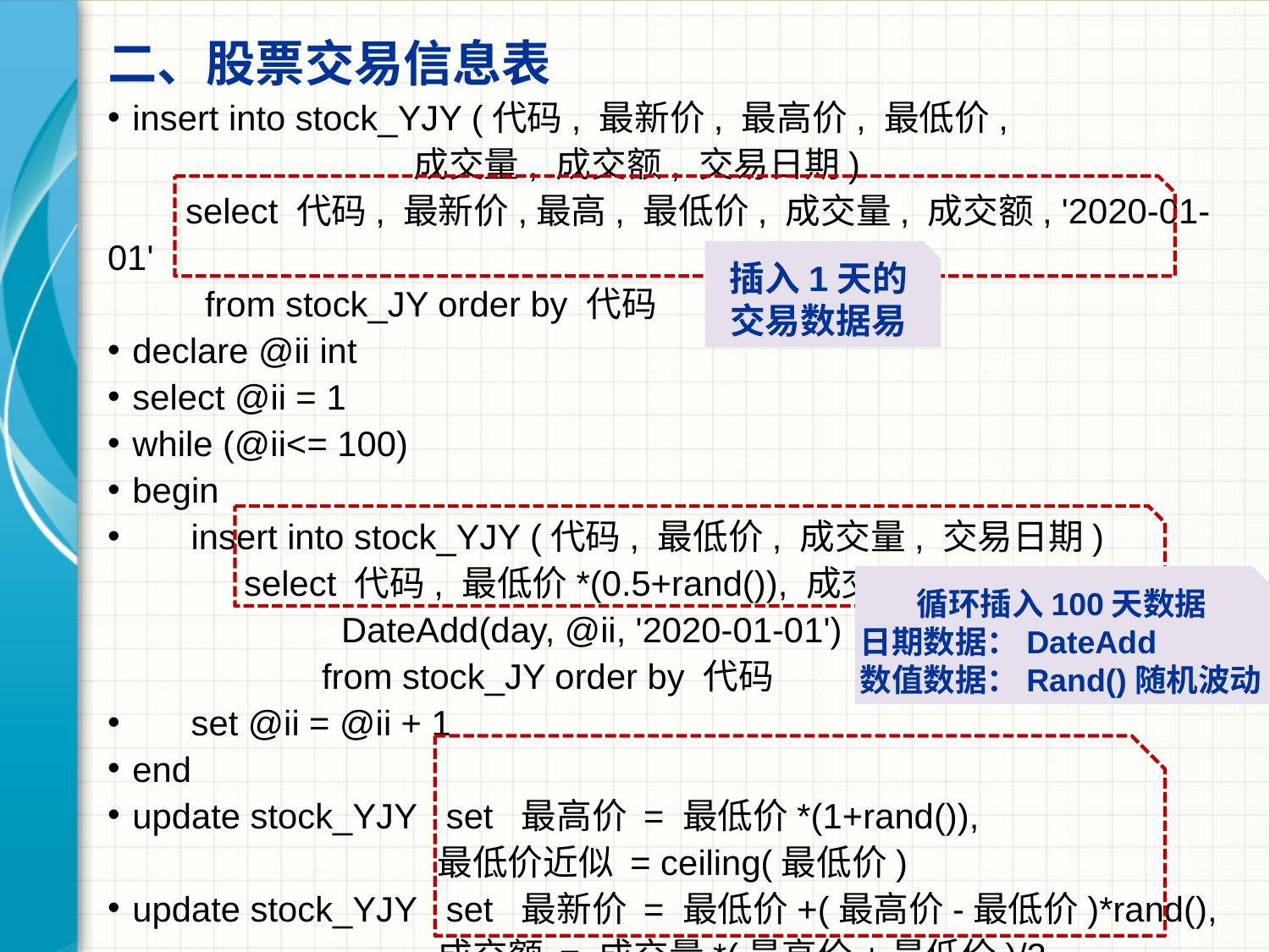

二、股票交易信息表
insert into stock_YJY (代码, 最新价, 最高价, 最低价,
                                      成交量, 成交额, 交易日期)
        select 代码, 最新价,最高, 最低价, 成交量, 成交额, '2020-01-01'
          from stock_JY order by 代码
declare @ii int
select @ii = 1
while (@ii<= 100)
begin
      insert into stock_YJY (代码, 最低价, 成交量, 交易日期)
              select 代码, 最低价*(0.5+rand()), 成交量*(0.5+rand()),
                        DateAdd(day, @ii, '2020-01-01')
                      from stock_JY order by 代码
      set @ii = @ii + 1
end
update stock_YJY   set  最高价 = 最低价*(1+rand()),
                                         最低价近似 = ceiling(最低价)
update stock_YJY   set  最新价 = 最低价+(最高价-最低价)*rand(),
                                         成交额 = 成交量*(最高价+最低价)/2

插入1天的
交易数据易

循环插入100天数据
日期数据：DateAdd
数值数据：Rand()随机波动